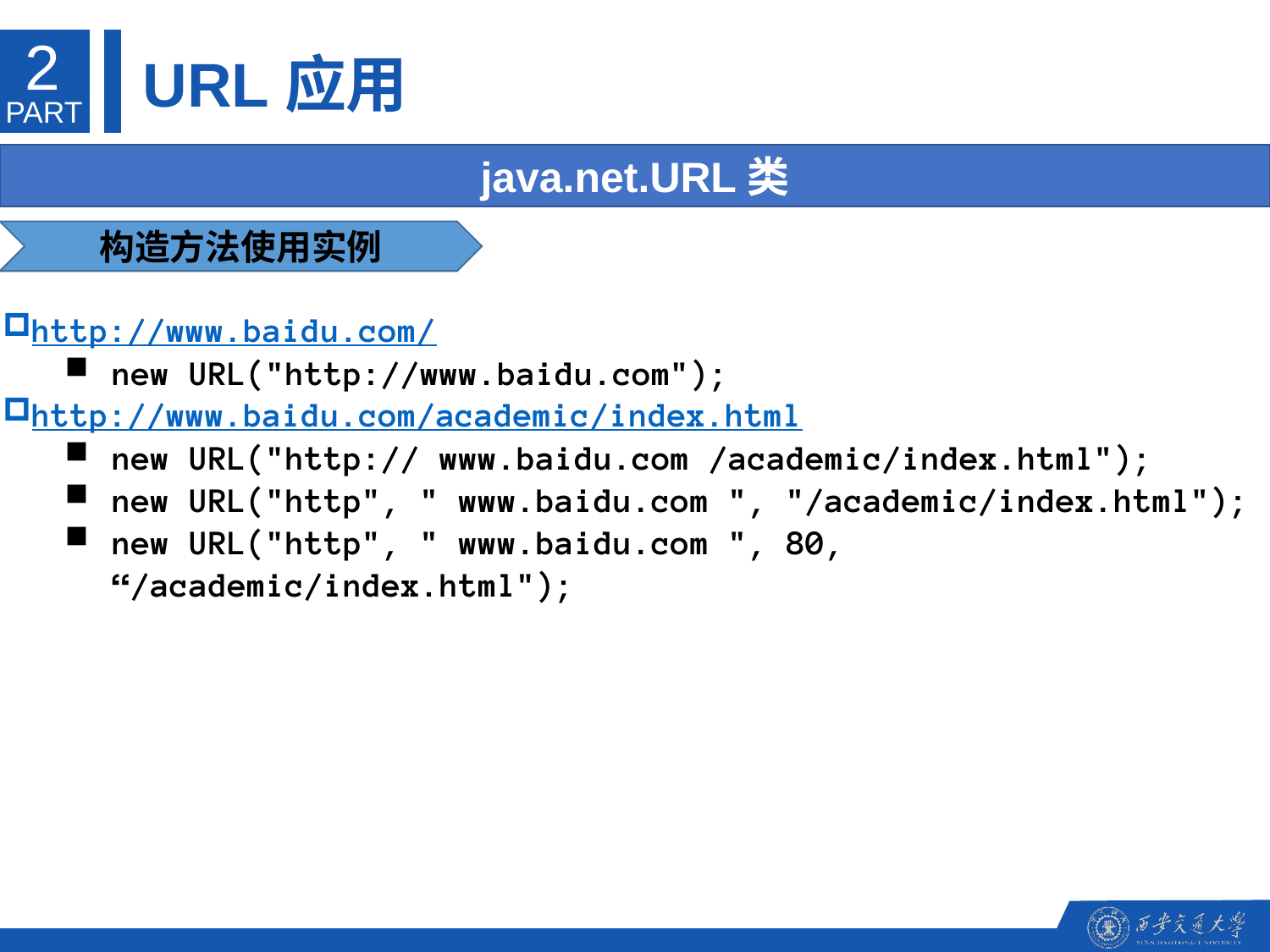

2
URL应用
PART
java.net.URL类
构造方法使用实例
http://www.baidu.com/
new URL("http://www.baidu.com");
http://www.baidu.com/academic/index.html
new URL("http:// www.baidu.com /academic/index.html");
new URL("http", " www.baidu.com ", "/academic/index.html");
new URL("http", " www.baidu.com ", 80, “/academic/index.html");